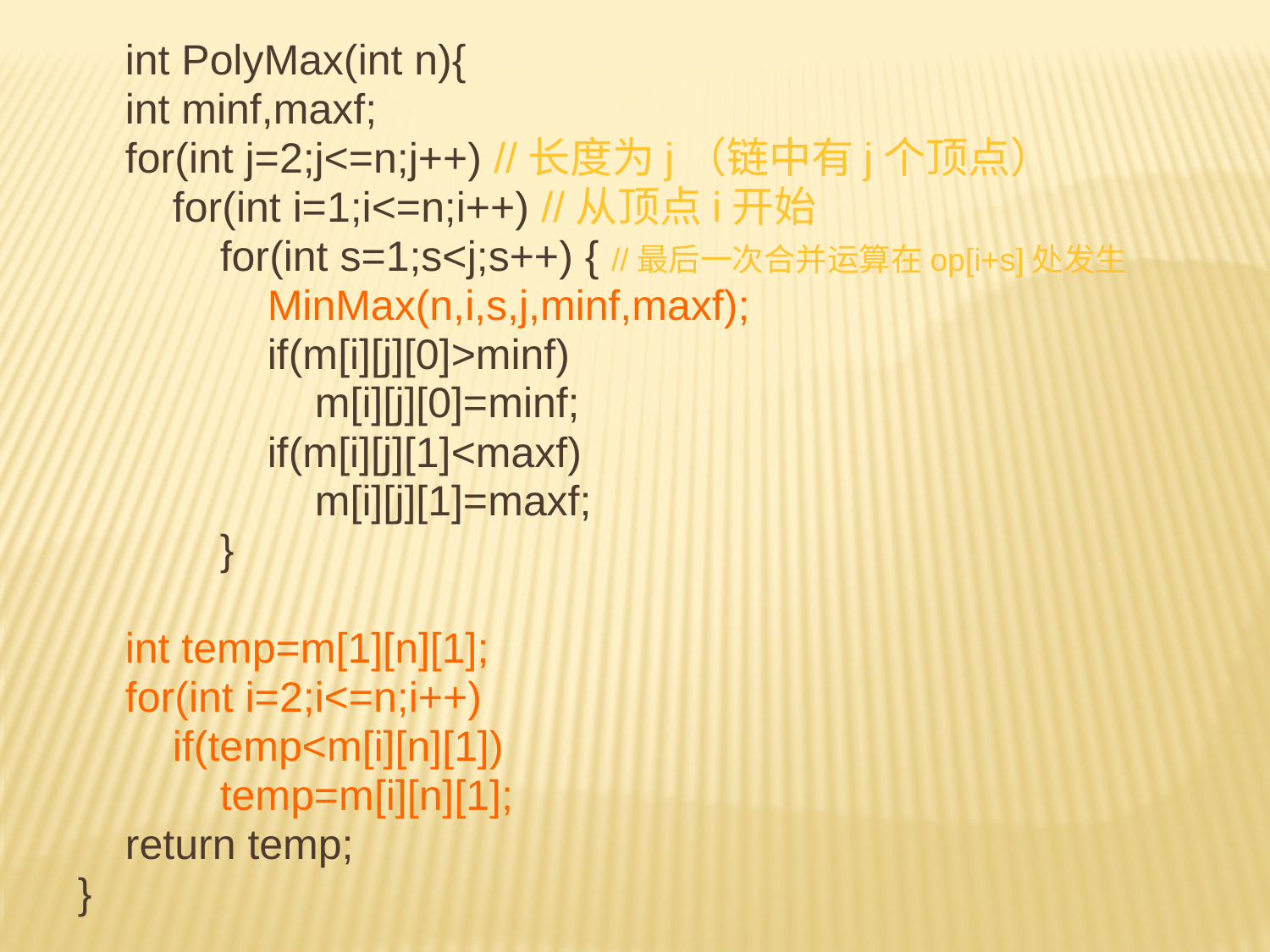

int PolyMax(int n){
    int minf,maxf;
    for(int j=2;j<=n;j++) //长度为j（链中有j个顶点）
        for(int i=1;i<=n;i++) //从顶点i开始
            for(int s=1;s<j;s++) { //最后一次合并运算在op[i+s]处发生
                MinMax(n,i,s,j,minf,maxf);
                if(m[i][j][0]>minf)
                    m[i][j][0]=minf;
                if(m[i][j][1]<maxf)
                    m[i][j][1]=maxf;
            }

    int temp=m[1][n][1];
    for(int i=2;i<=n;i++)
        if(temp<m[i][n][1])
            temp=m[i][n][1];
    return temp;
}